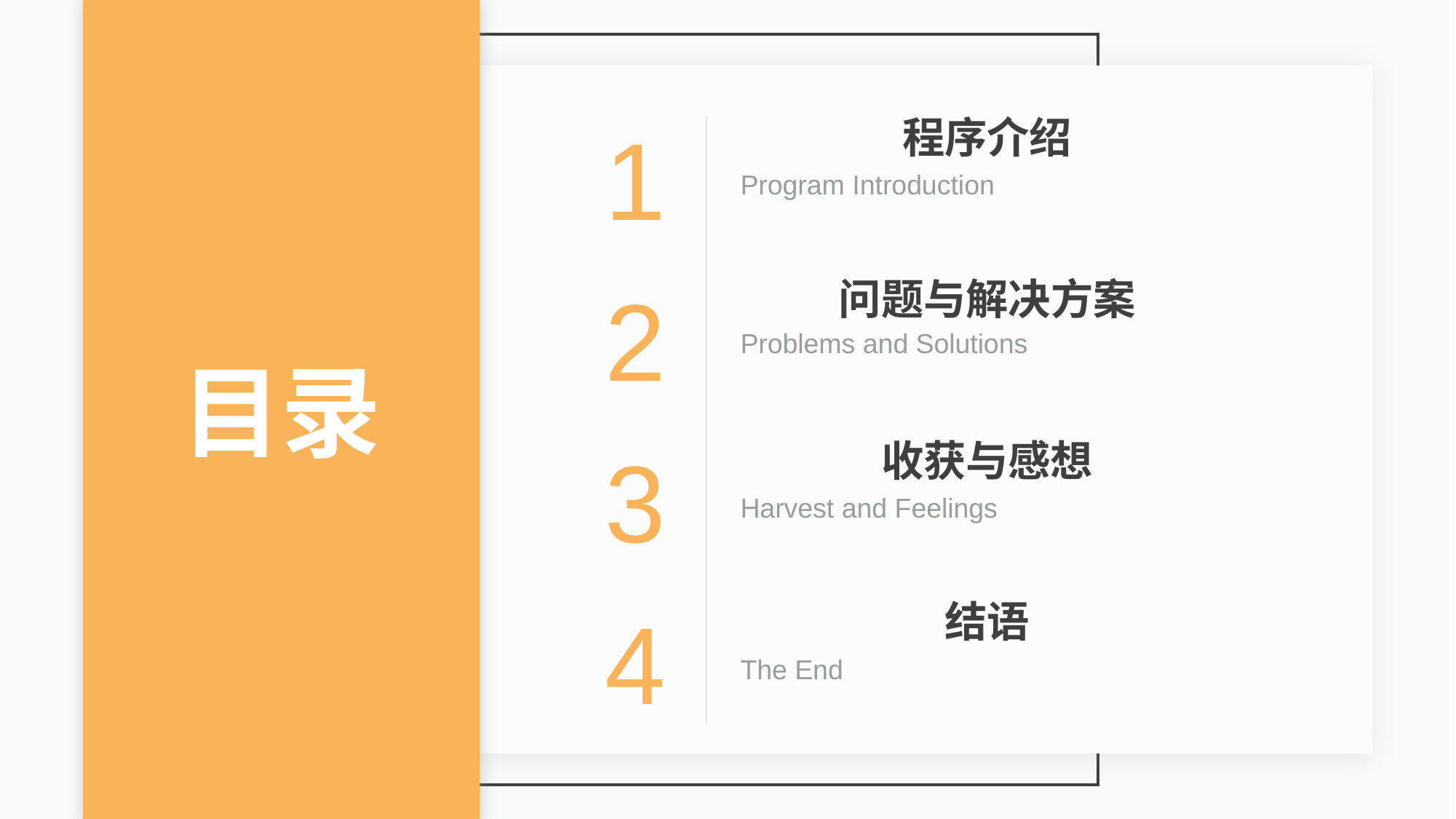

1
程序介绍
Program Introduction
2
问题与解决方案
Problems and Solutions
目录
3
收获与感想
Harvest and Feelings
4
结语
The End